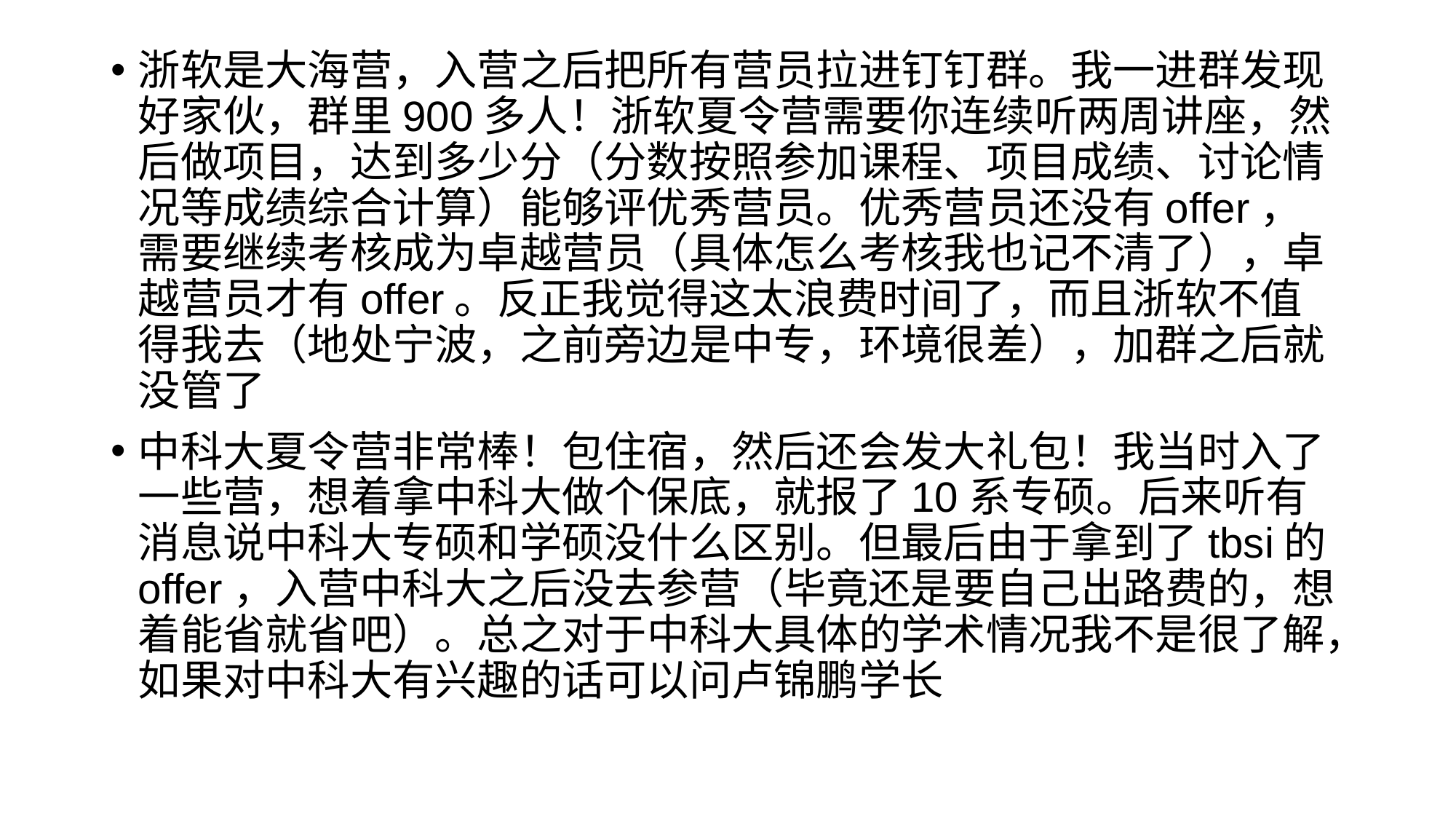

浙软是大海营，入营之后把所有营员拉进钉钉群。我一进群发现好家伙，群里900多人！浙软夏令营需要你连续听两周讲座，然后做项目，达到多少分（分数按照参加课程、项目成绩、讨论情况等成绩综合计算）能够评优秀营员。优秀营员还没有offer，需要继续考核成为卓越营员（具体怎么考核我也记不清了），卓越营员才有offer。反正我觉得这太浪费时间了，而且浙软不值得我去（地处宁波，之前旁边是中专，环境很差），加群之后就没管了
中科大夏令营非常棒！包住宿，然后还会发大礼包！我当时入了一些营，想着拿中科大做个保底，就报了10系专硕。后来听有消息说中科大专硕和学硕没什么区别。但最后由于拿到了tbsi的offer，入营中科大之后没去参营（毕竟还是要自己出路费的，想着能省就省吧）。总之对于中科大具体的学术情况我不是很了解，如果对中科大有兴趣的话可以问卢锦鹏学长